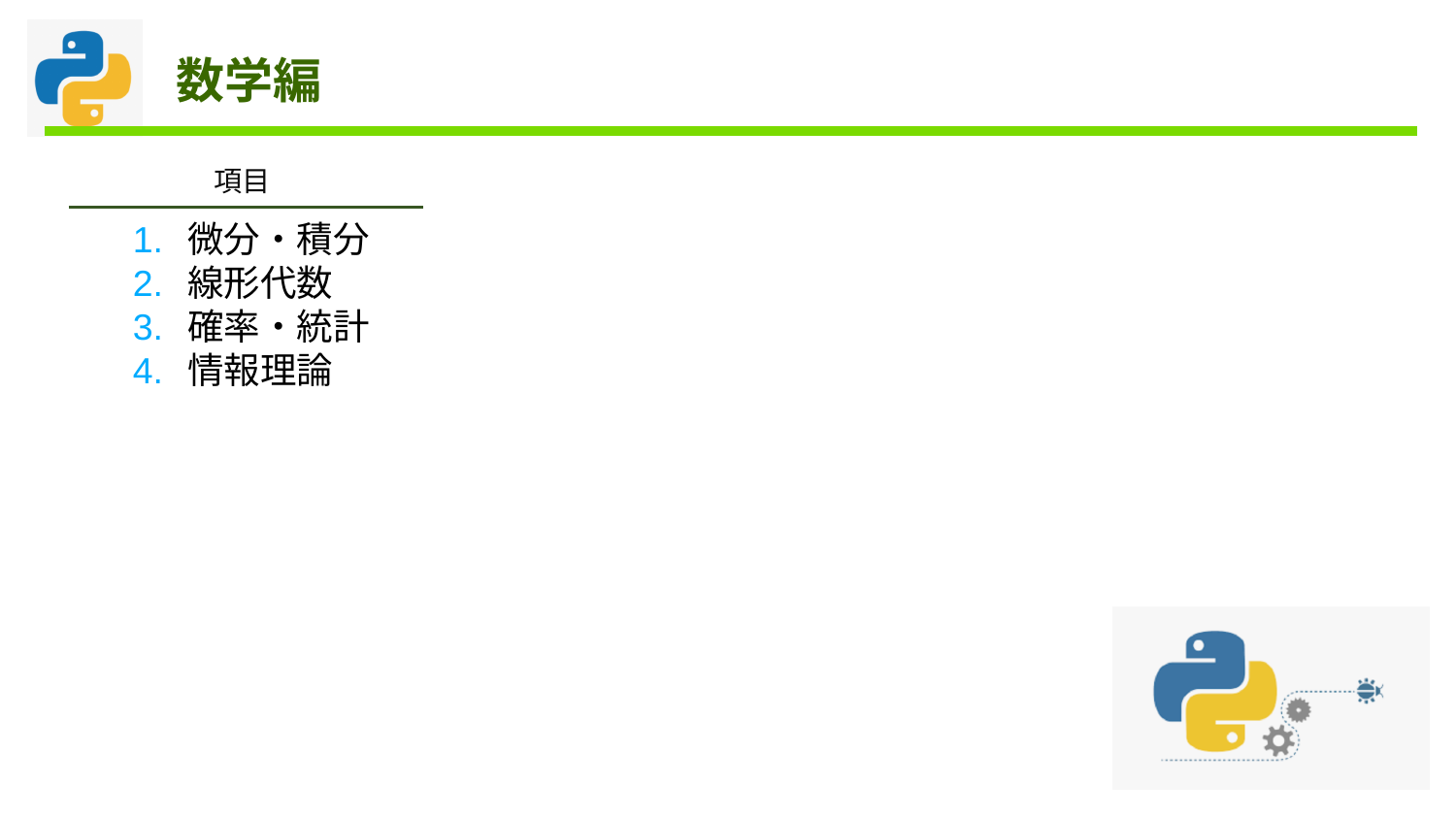

# 数学編
項目
微分・積分
線形代数
確率・統計
情報理論